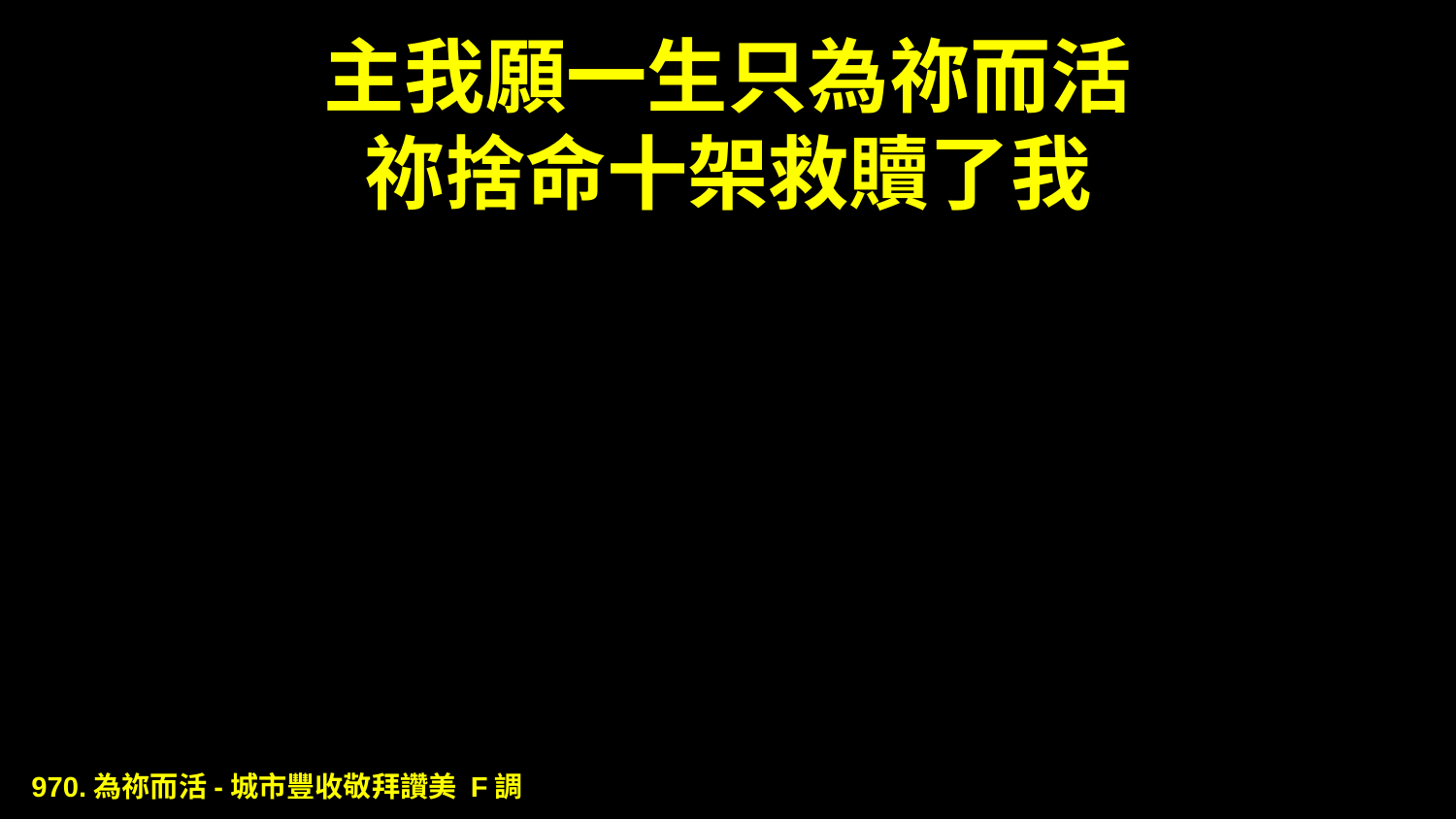

# 主我願一生只為祢而活 祢捨命十架救贖了我
970.為祢而活-城市豐收敬拜讚美 F調